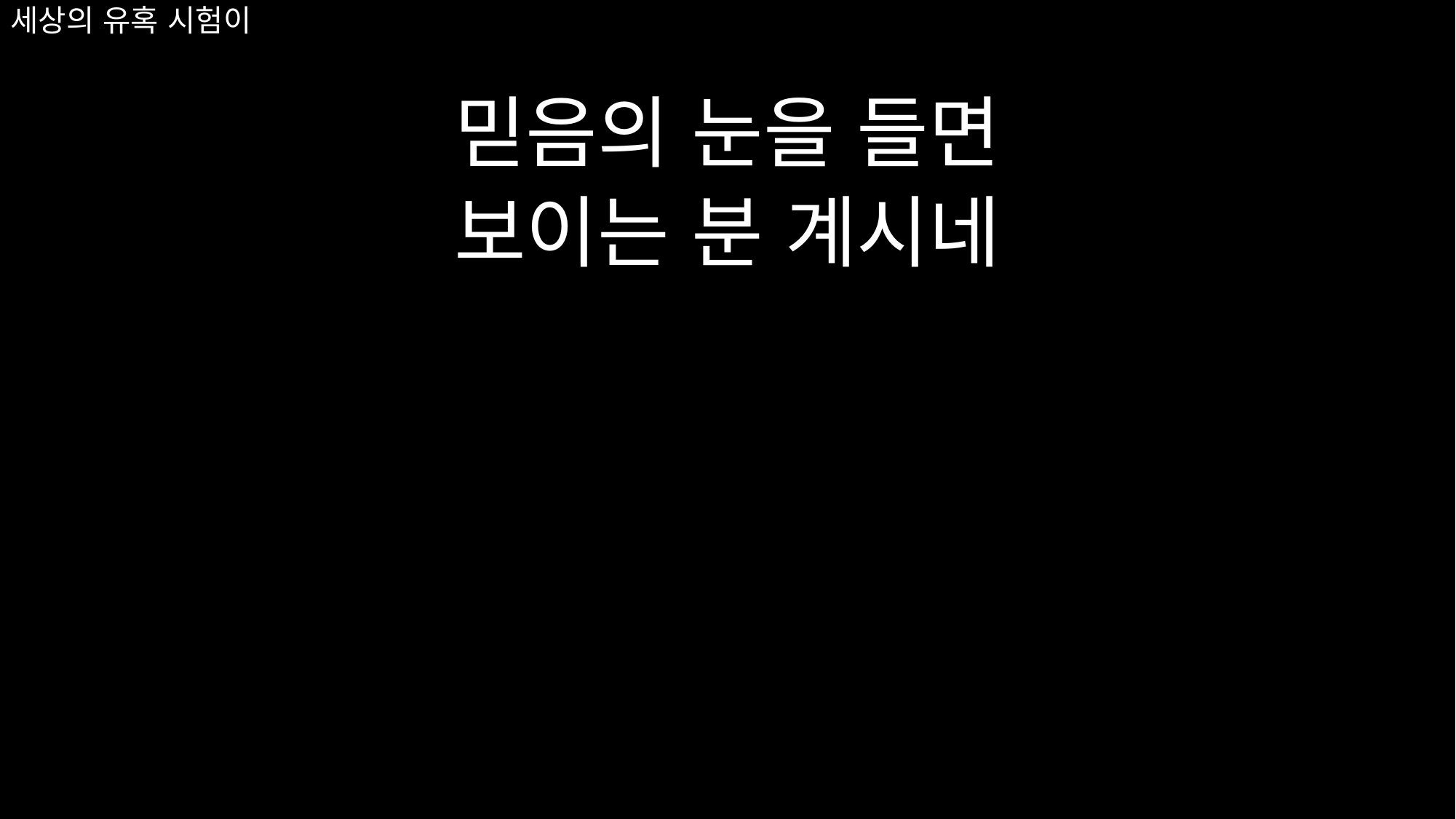

# 세상의 유혹 시험이
믿음의 눈을 들면
보이는 분 계시네